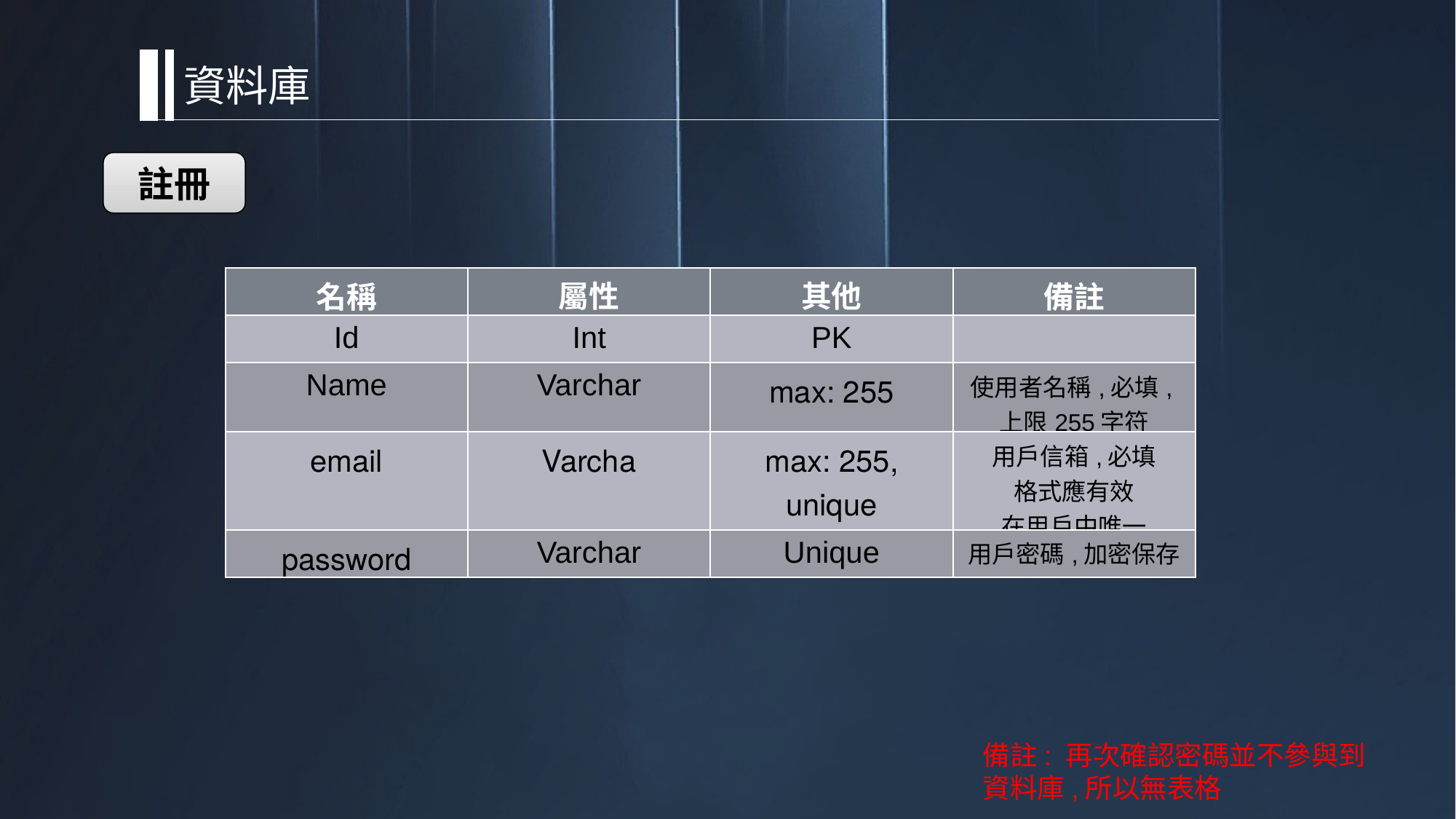

資料庫

註冊
| 名稱 | 屬性 | 其他 | 備註 |
| --- | --- | --- | --- |
| Id | Int | PK |  |
| Name | Varchar | max: 255 | 使用者名稱,必填,上限255字符 |
| email | Varcha | max: 255, unique | 用戶信箱,必填 格式應有效 在用戶中唯一 |
| password | Varchar | Unique | 用戶密碼,加密保存 |
備註: 再次確認密碼並不參與到資料庫,所以無表格